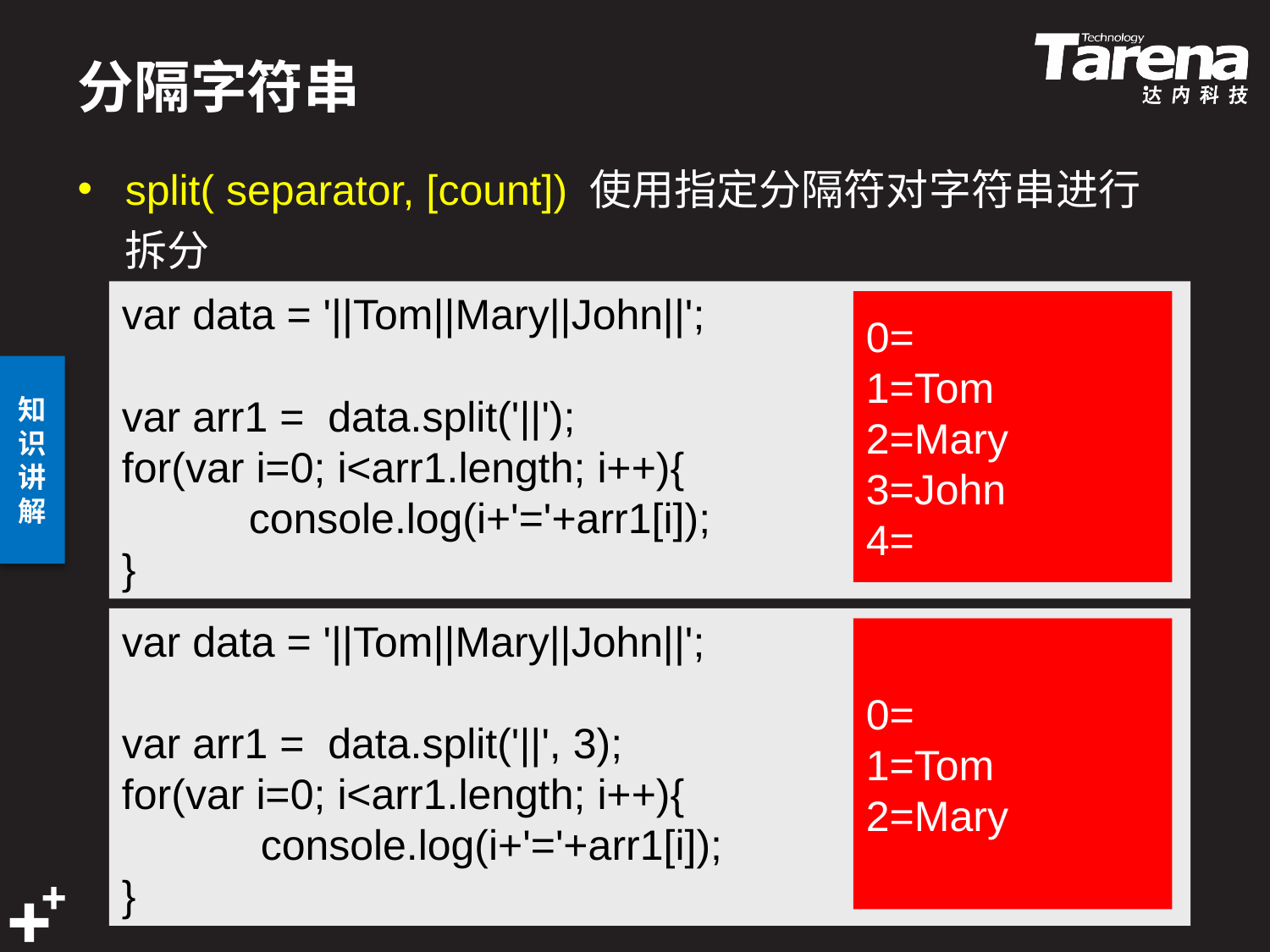

# 分隔字符串
split( separator, [count]) 使用指定分隔符对字符串进行拆分
var data = '||Tom||Mary||John||';

var arr1 =  data.split('||');
for(var i=0; i<arr1.length; i++){
	console.log(i+'='+arr1[i]);
}
0=
1=Tom
2=Mary
3=John
4=
var data = '||Tom||Mary||John||';

var arr1 =  data.split('||', 3);
for(var i=0; i<arr1.length; i++){
	 console.log(i+'='+arr1[i]);
}
0=
1=Tom
2=Mary